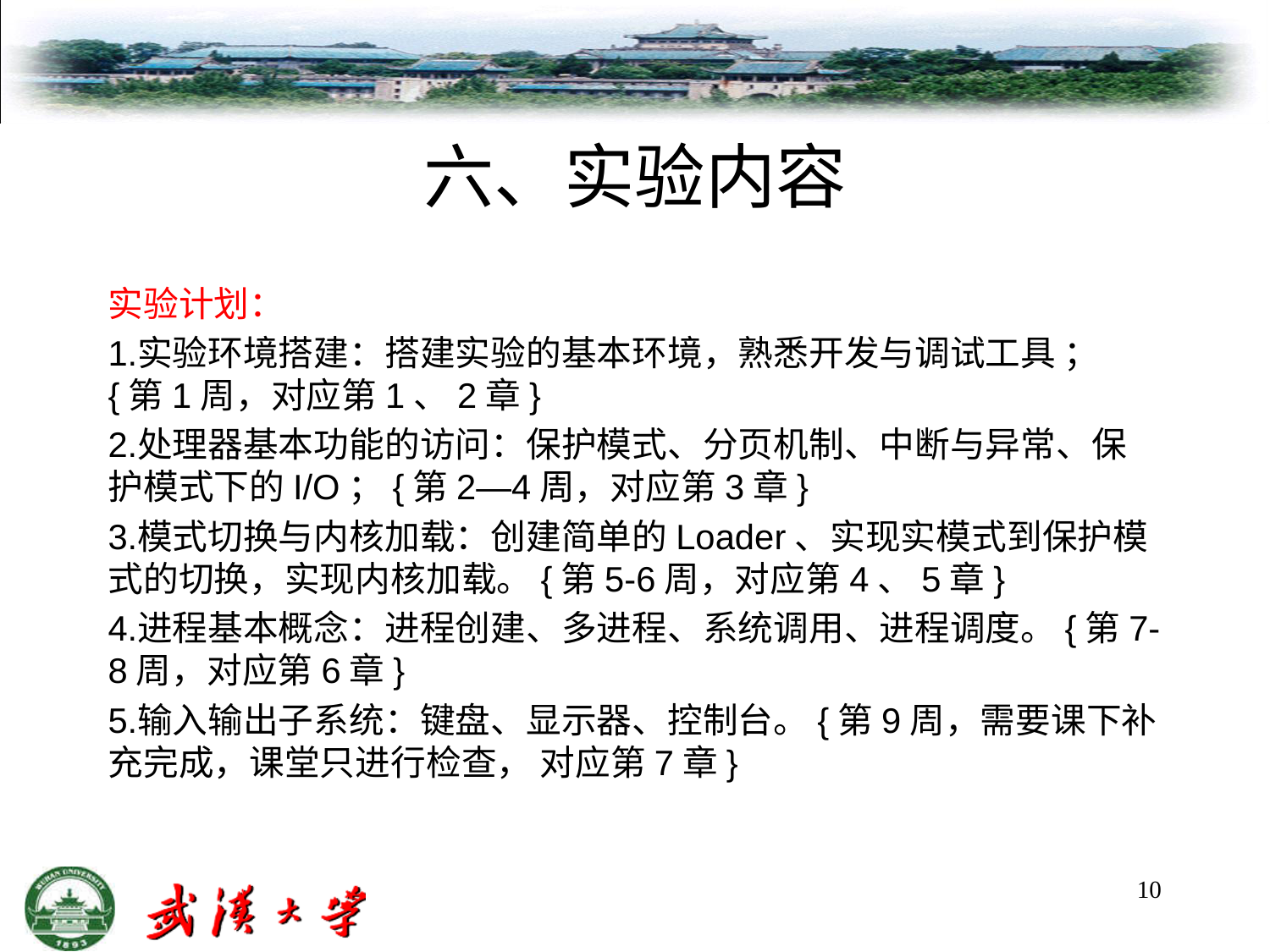

# 六、实验内容
实验计划：
实验环境搭建：搭建实验的基本环境，熟悉开发与调试工具 ；{第1周，对应第1、2章}
处理器基本功能的访问：保护模式、分页机制、中断与异常、保护模式下的I/O；{第2—4周，对应第3章}
模式切换与内核加载：创建简单的Loader、实现实模式到保护模式的切换，实现内核加载。{第5-6周，对应第4、5章}
进程基本概念：进程创建、多进程、系统调用、进程调度。{第7-8周，对应第6章}
输入输出子系统：键盘、显示器、控制台。{第9周，需要课下补充完成，课堂只进行检查， 对应第7章}

10